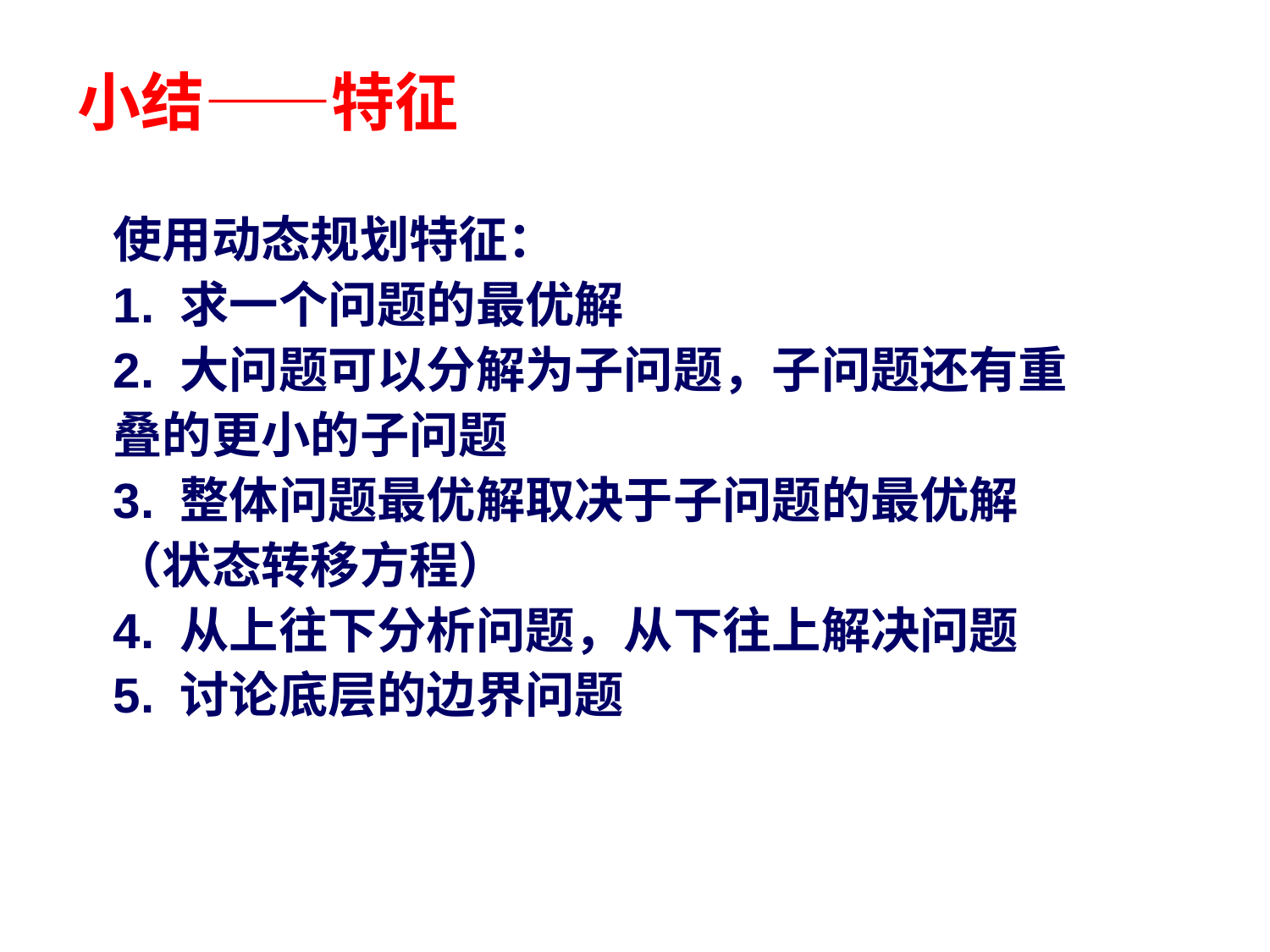

小结——特征
使用动态规划特征： 
1. 求一个问题的最优解 
2. 大问题可以分解为子问题，子问题还有重叠的更小的子问题 
3. 整体问题最优解取决于子问题的最优解（状态转移方程） 
4. 从上往下分析问题，从下往上解决问题 
5. 讨论底层的边界问题